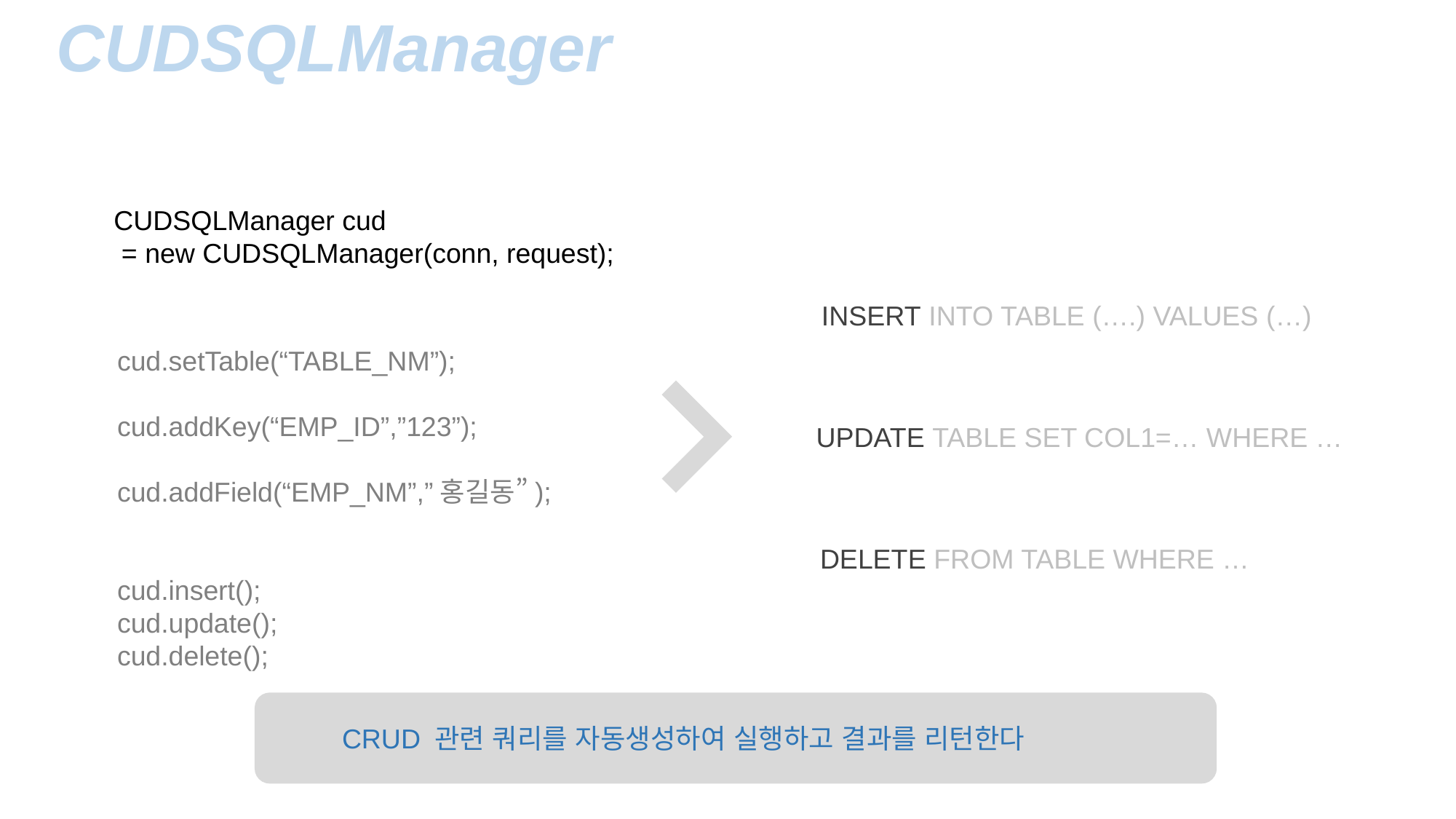

CUDSQLManager
CUDSQLManager cud
 = new CUDSQLManager(conn, request);
INSERT INTO TABLE (….) VALUES (…)
UPDATE TABLE SET COL1=… WHERE …
DELETE FROM TABLE WHERE …
cud.setTable(“TABLE_NM”);

cud.addKey(“EMP_ID”,”123”);

cud.addField(“EMP_NM”,”홍길동”);

cud.insert();
cud.update();
cud.delete();

CRUD 관련 쿼리를 자동생성하여 실행하고 결과를 리턴한다